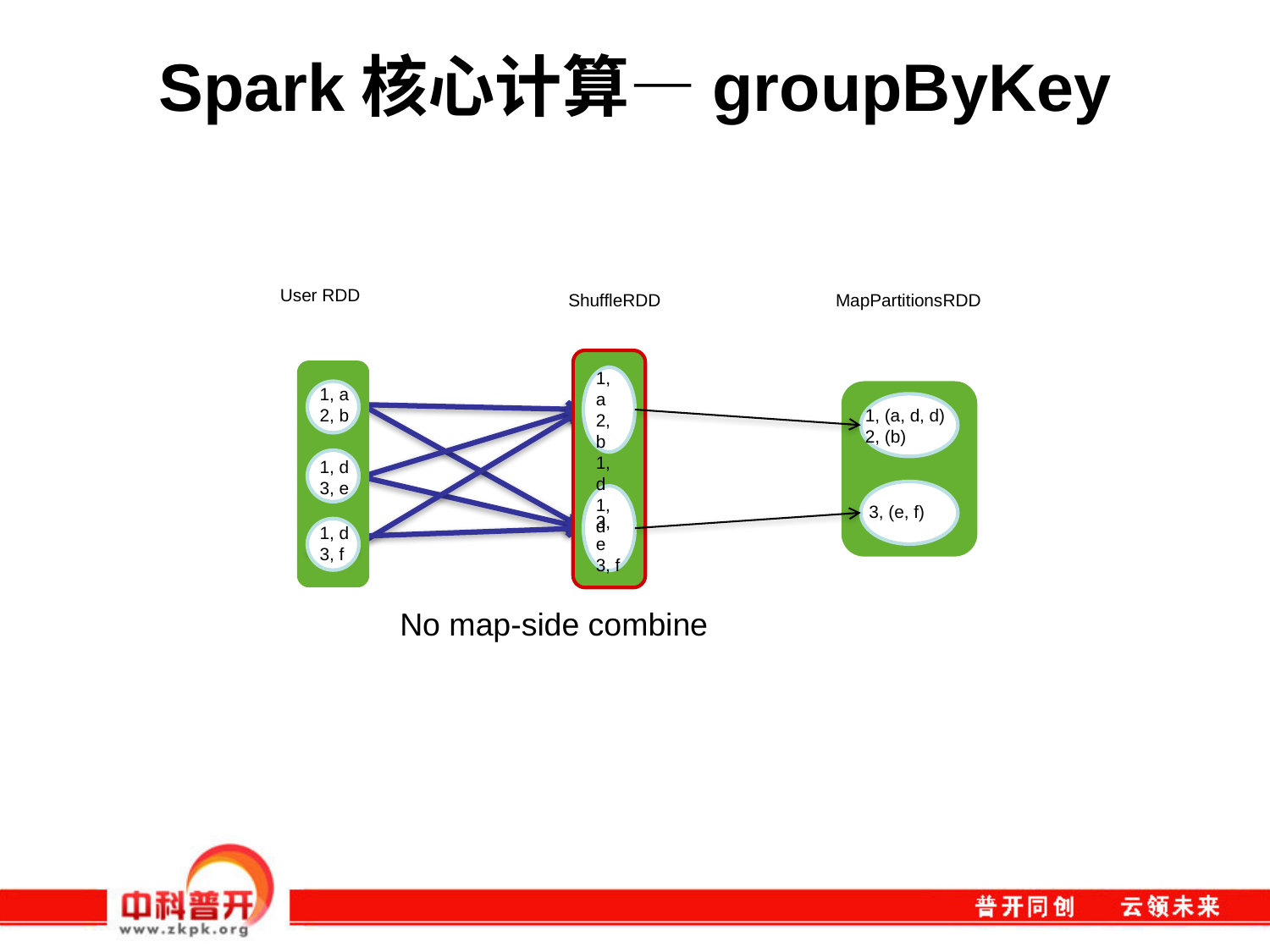

# Spark核心计算—groupByKey
User RDD
ShuffleRDD
MapPartitionsRDD

1, a
2, b
1, d
1, d
3, e
3, f

1, a
2, b

1, d
3, e

1, d
3, f

1, (a, d, d)
2, (b)
3, (e, f)
No map-side combine